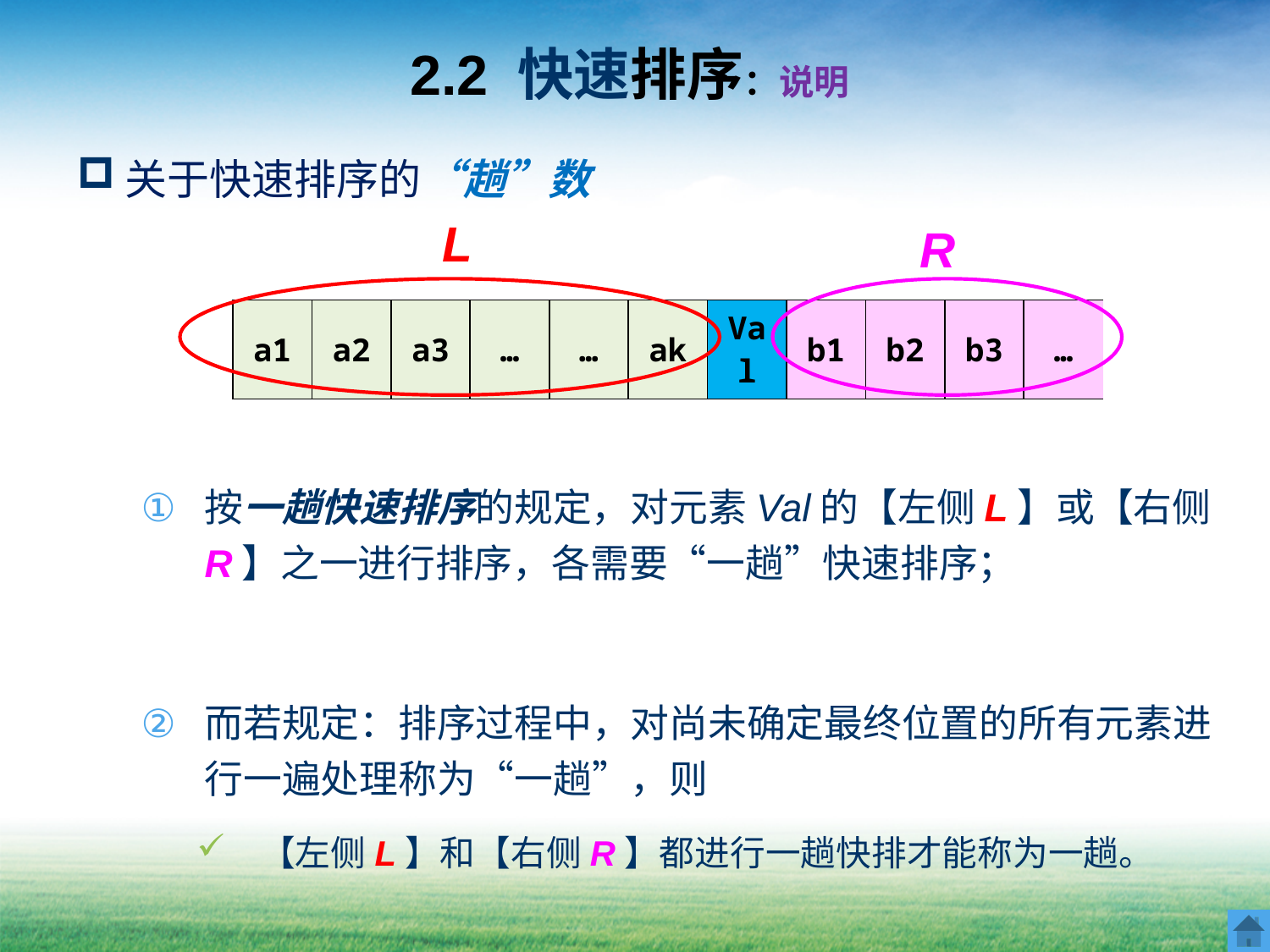

# 2.2 快速排序：说明
关于快速排序的“趟”数

按一趟快速排序的规定，对元素Val的【左侧L】或【右侧R】之一进行排序，各需要“一趟”快速排序；

而若规定：排序过程中，对尚未确定最终位置的所有元素进行一遍处理称为“一趟”，则
【左侧L】和【右侧R】都进行一趟快排才能称为一趟。
L
R

| a1 | a2 | a3 | … | … | ak | Val | b1 | b2 | b3 | … |
| --- | --- | --- | --- | --- | --- | --- | --- | --- | --- | --- |